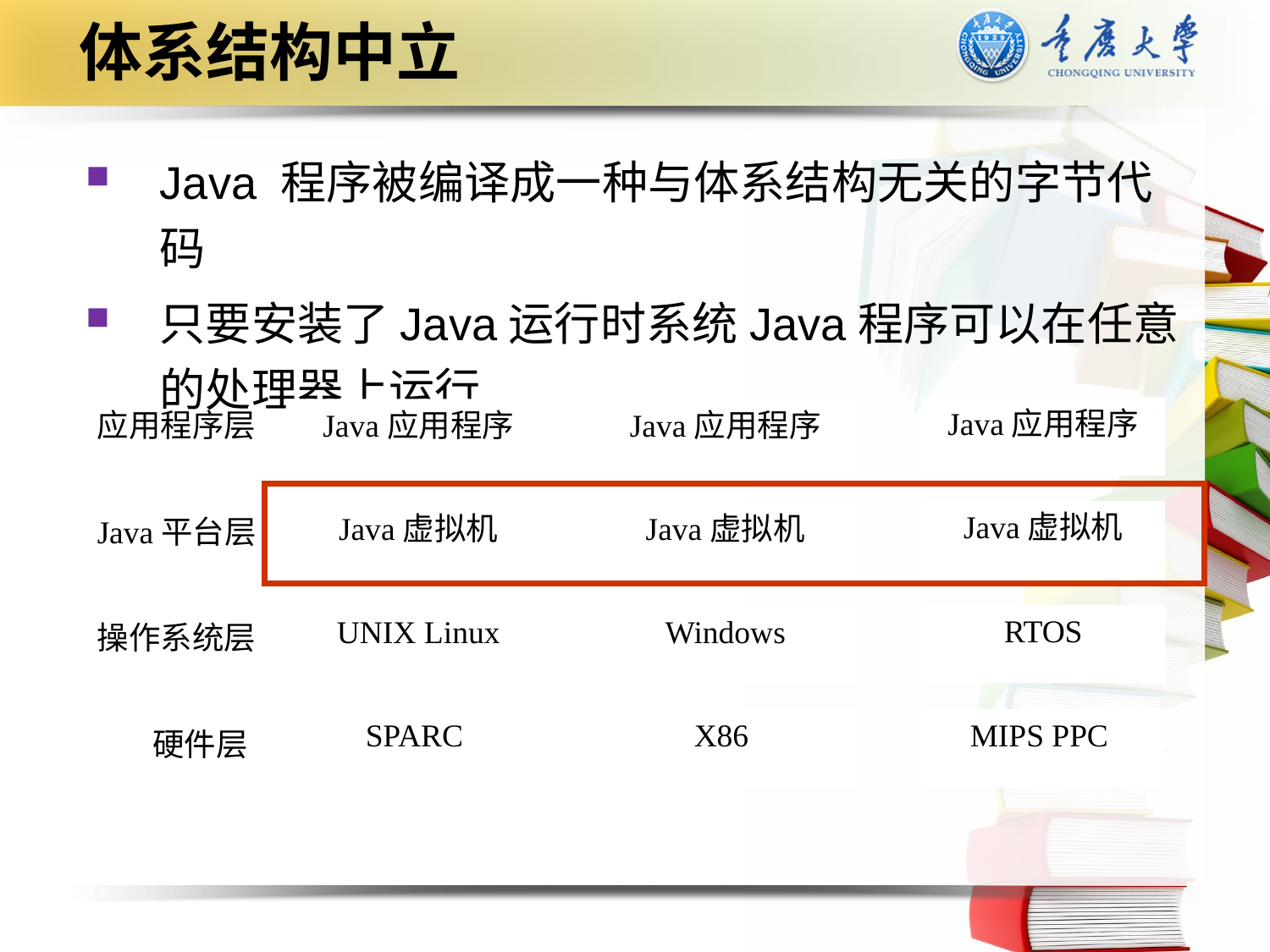

# 体系结构中立
Java 程序被编译成一种与体系结构无关的字节代码
只要安装了Java运行时系统Java程序可以在任意的处理器上运行

Java应用程序
Java虚拟机
RTOS
MIPS PPC
应用程序层
Java平台层
操作系统层
硬件层
Java应用程序
Java虚拟机
UNIX Linux
SPARC
Java应用程序
Java虚拟机
Windows
X86

8